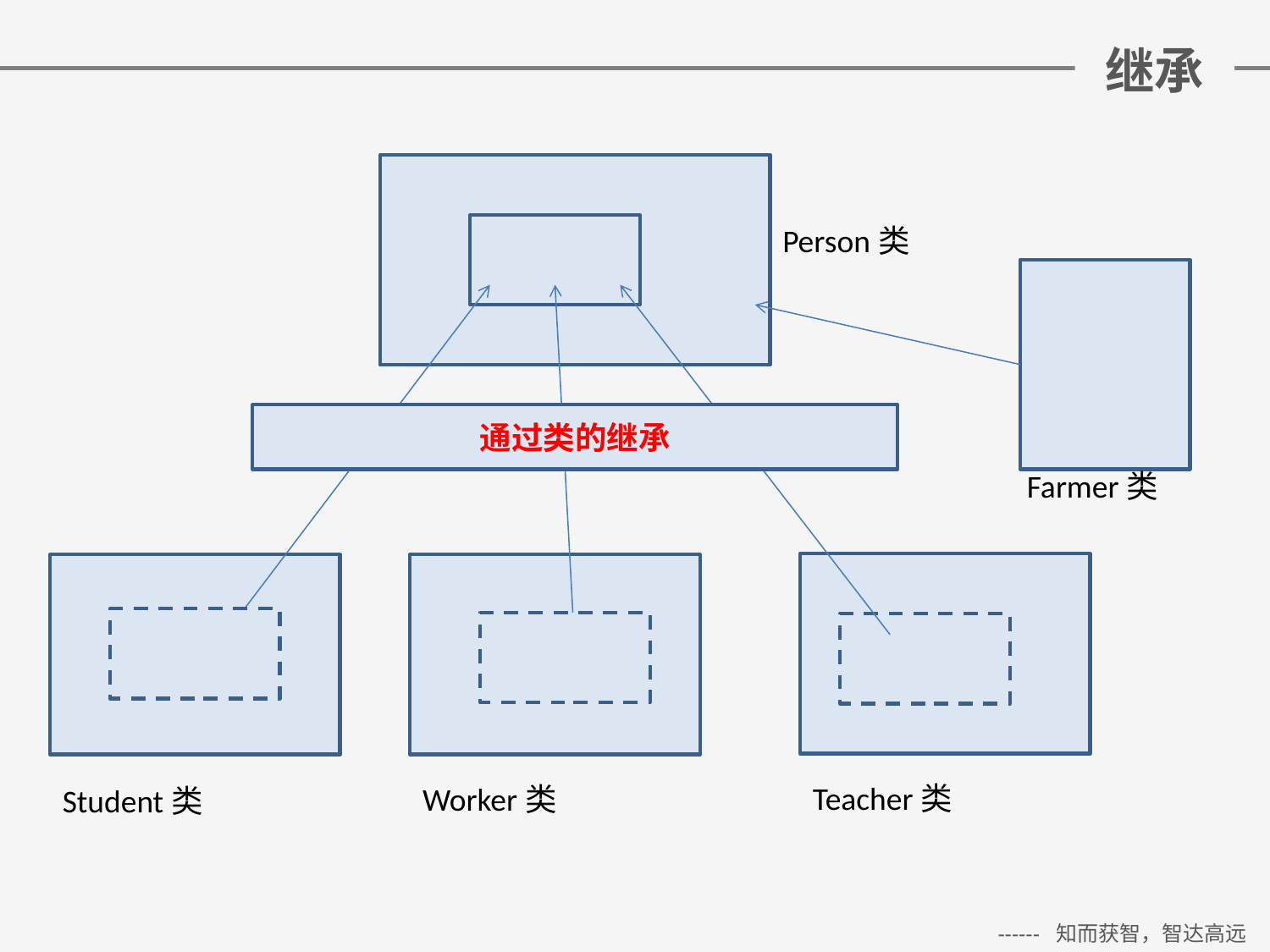

# 继承

Person类

通过类的继承
Farmer类

Teacher类
Worker类
Student类